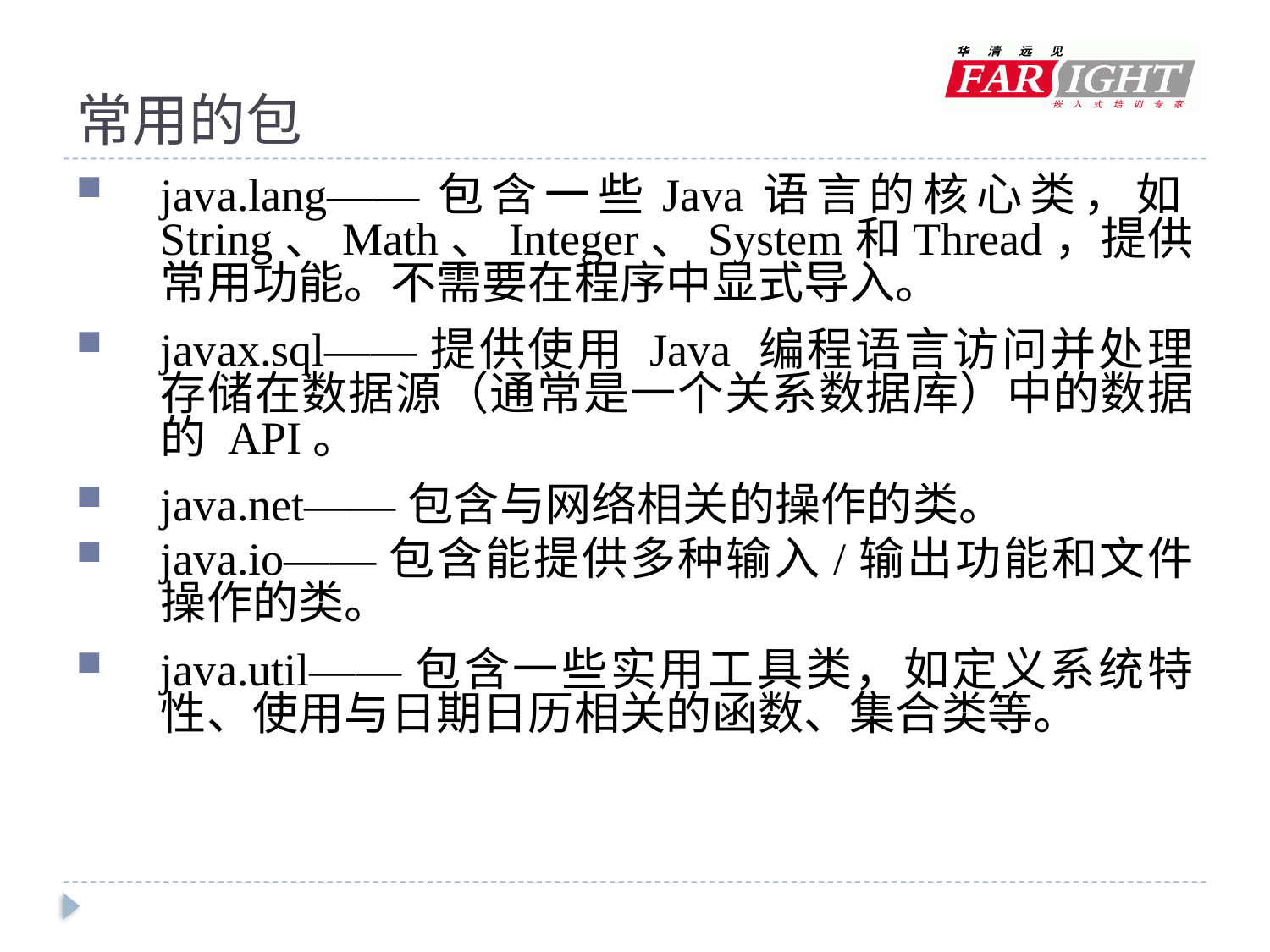

# 常用的包
java.lang——包含一些Java语言的核心类，如String、Math、Integer、System和Thread，提供常用功能。不需要在程序中显式导入。
javax.sql——提供使用 Java 编程语言访问并处理存储在数据源（通常是一个关系数据库）中的数据的 API。
java.net——包含与网络相关的操作的类。
java.io——包含能提供多种输入/输出功能和文件操作的类。
java.util——包含一些实用工具类，如定义系统特性、使用与日期日历相关的函数、集合类等。